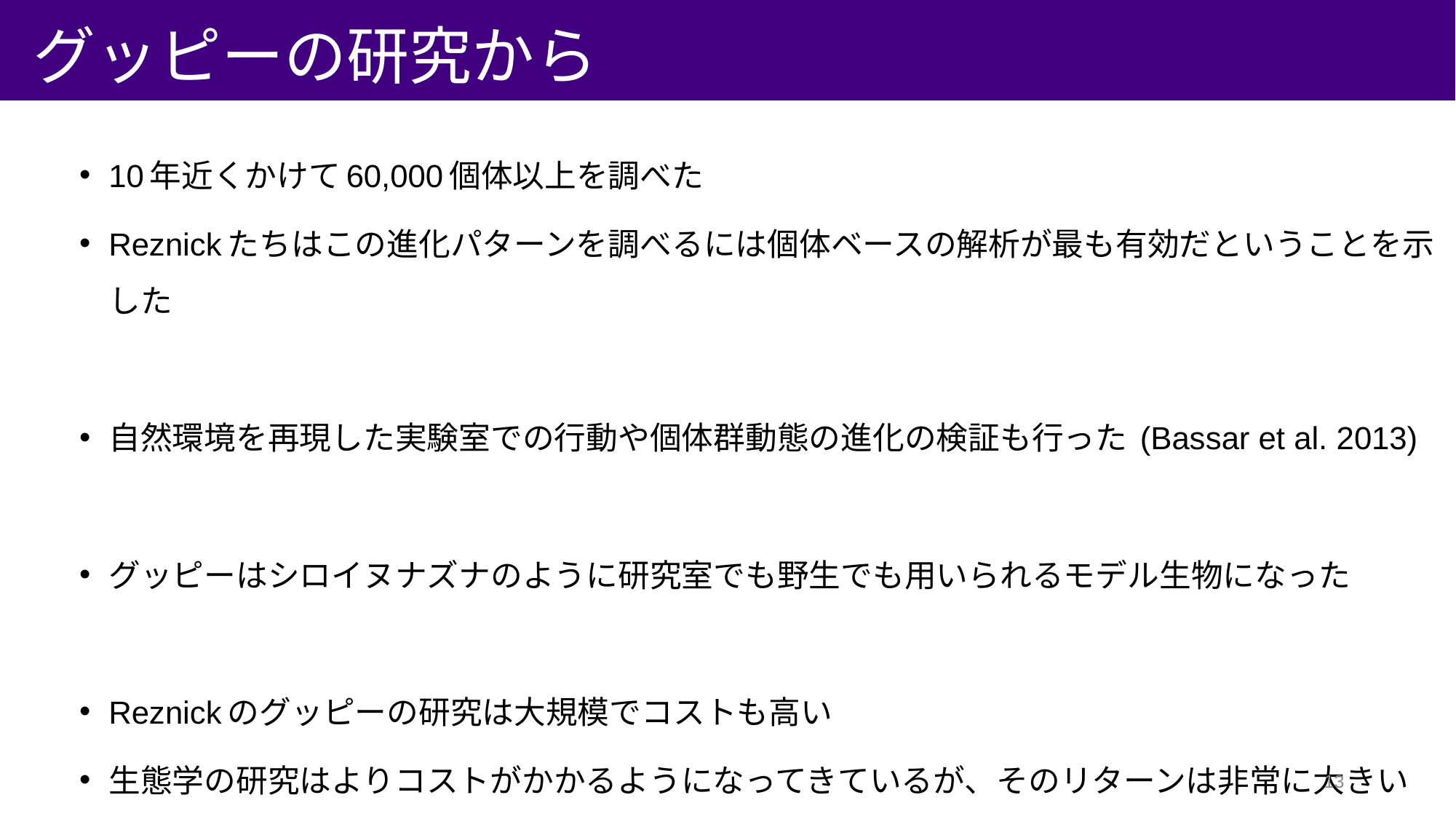

# グッピーの研究から
10年近くかけて60,000個体以上を調べた
Reznickたちはこの進化パターンを調べるには個体ベースの解析が最も有効だということを示した

自然環境を再現した実験室での行動や個体群動態の進化の検証も行った (Bassar et al. 2013)

グッピーはシロイヌナズナのように研究室でも野生でも用いられるモデル生物になった

Reznickのグッピーの研究は大規模でコストも高い
生態学の研究はよりコストがかかるようになってきているが、そのリターンは非常に大きい
13